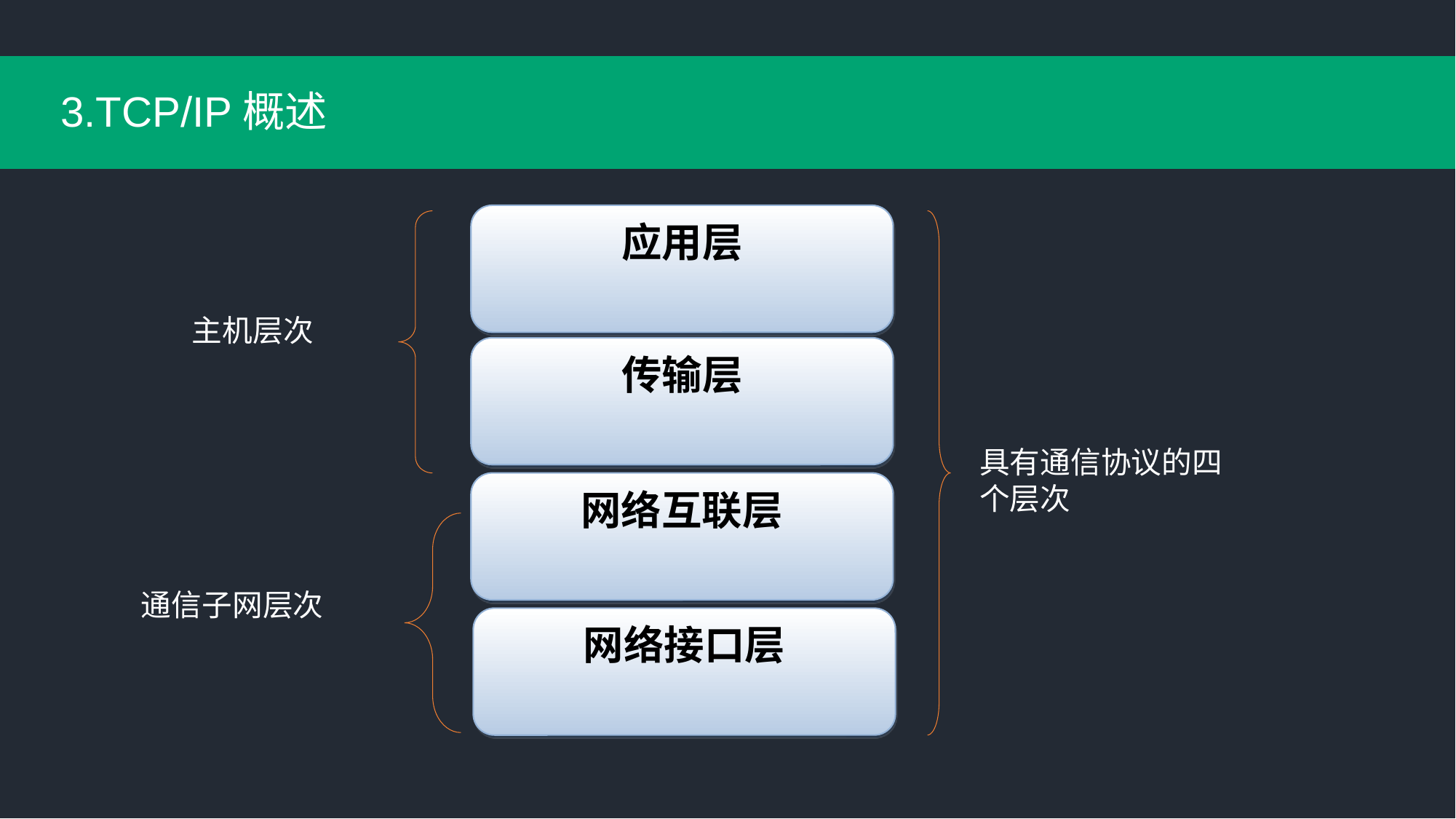

# 3.TCP/IP概述
应用层
传输层

网络互联层
网络接口层

主机层次

具有通信协议的四个层次

通信子网层次